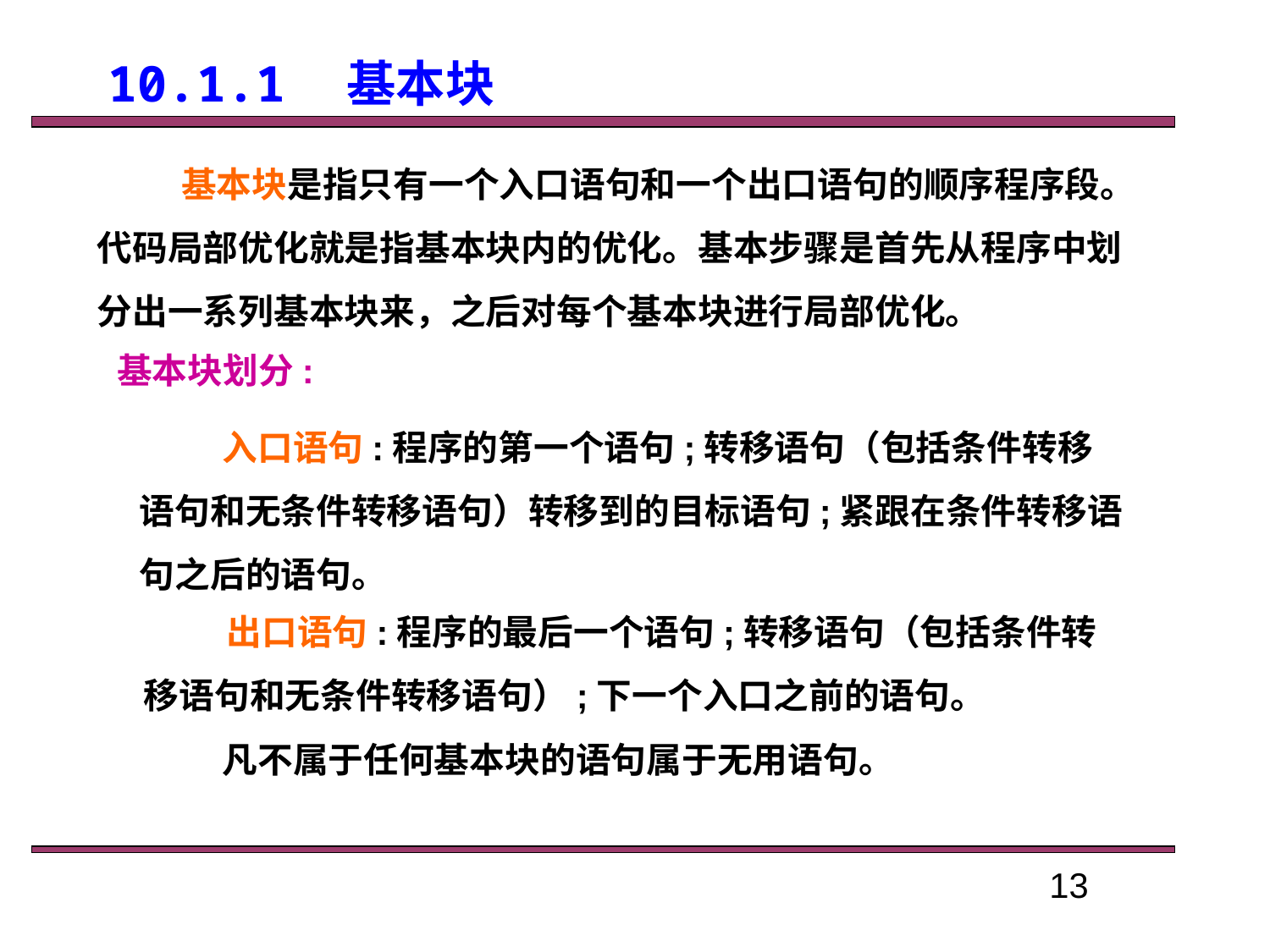

# 10.1.1　基本块
基本块是指只有一个入口语句和一个出口语句的顺序程序段。代码局部优化就是指基本块内的优化。基本步骤是首先从程序中划分出一系列基本块来，之后对每个基本块进行局部优化。
基本块划分:
入口语句:程序的第一个语句;转移语句（包括条件转移语句和无条件转移语句）转移到的目标语句;紧跟在条件转移语句之后的语句。
出口语句:程序的最后一个语句;转移语句（包括条件转移语句和无条件转移语句）;下一个入口之前的语句。
凡不属于任何基本块的语句属于无用语句。
13